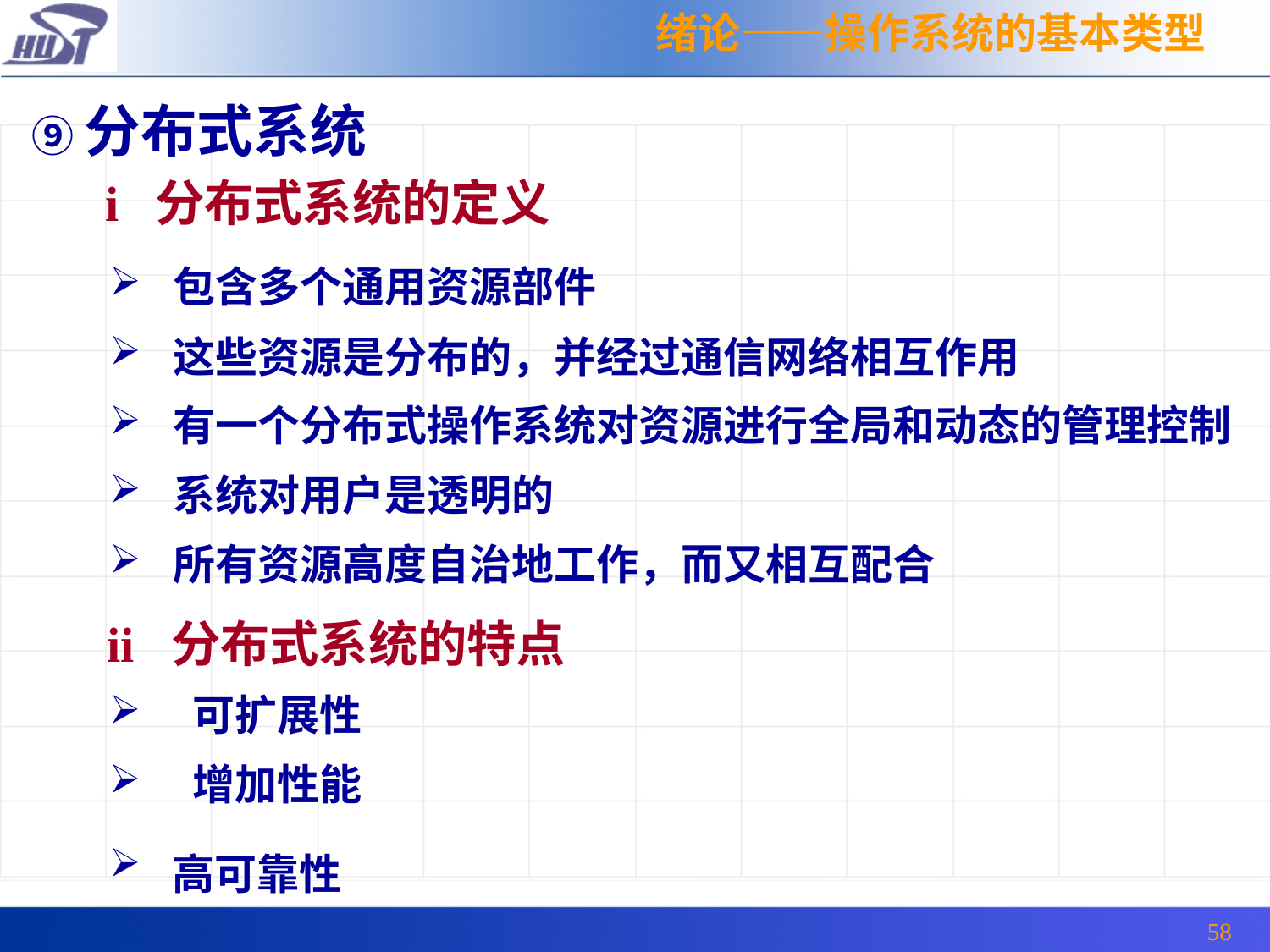

绪论——操作系统的基本类型
⑨分布式系统
i  分布式系统的定义
包含多个通用资源部件
这些资源是分布的，并经过通信网络相互作用
有一个分布式操作系统对资源进行全局和动态的管理控制
系统对用户是透明的
所有资源高度自治地工作，而又相互配合
ii  分布式系统的特点
 可扩展性
 增加性能
高可靠性
58